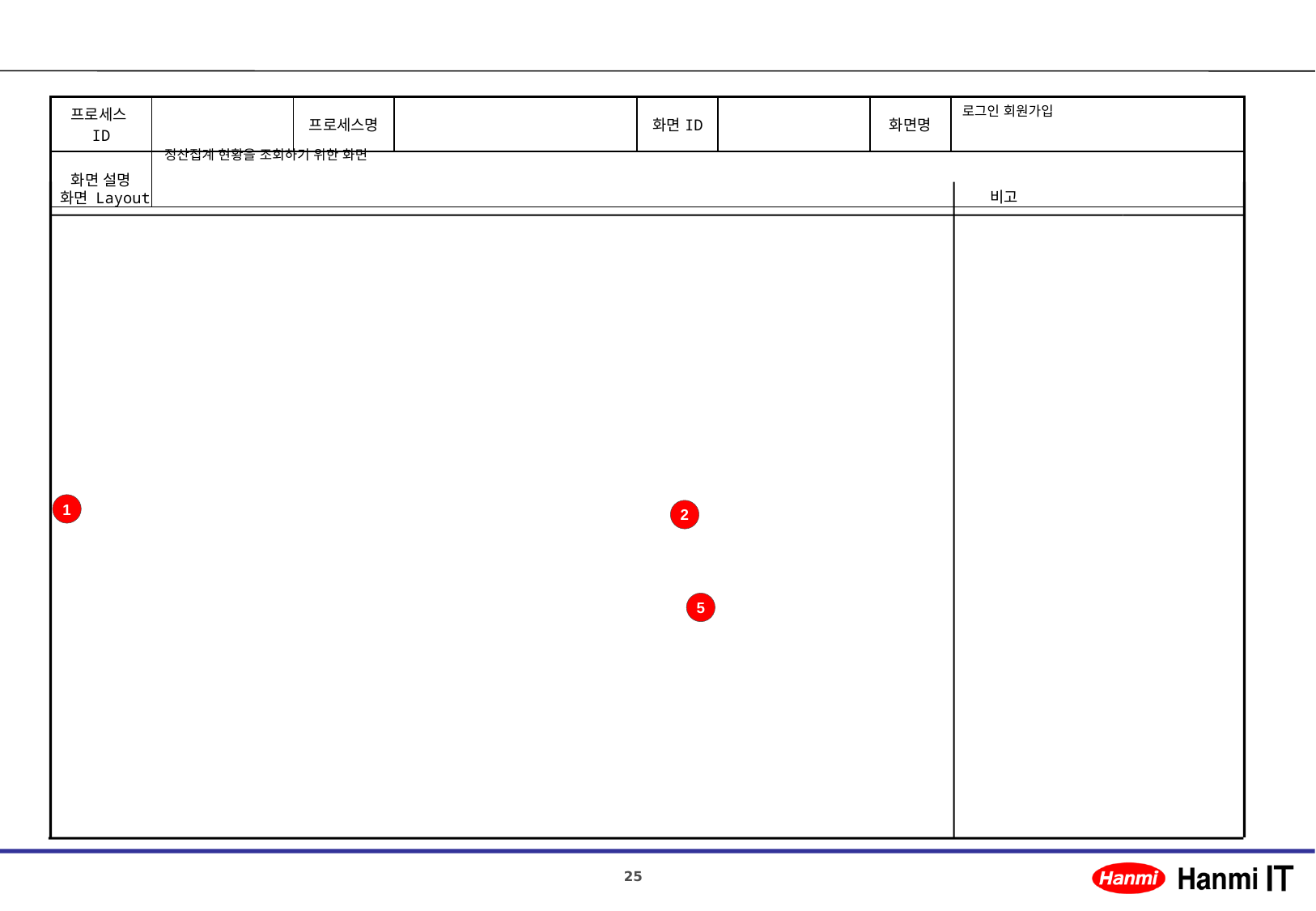

로그인 회원가입
정산집계 현황을 조회하기 위한 화면
1
2
5